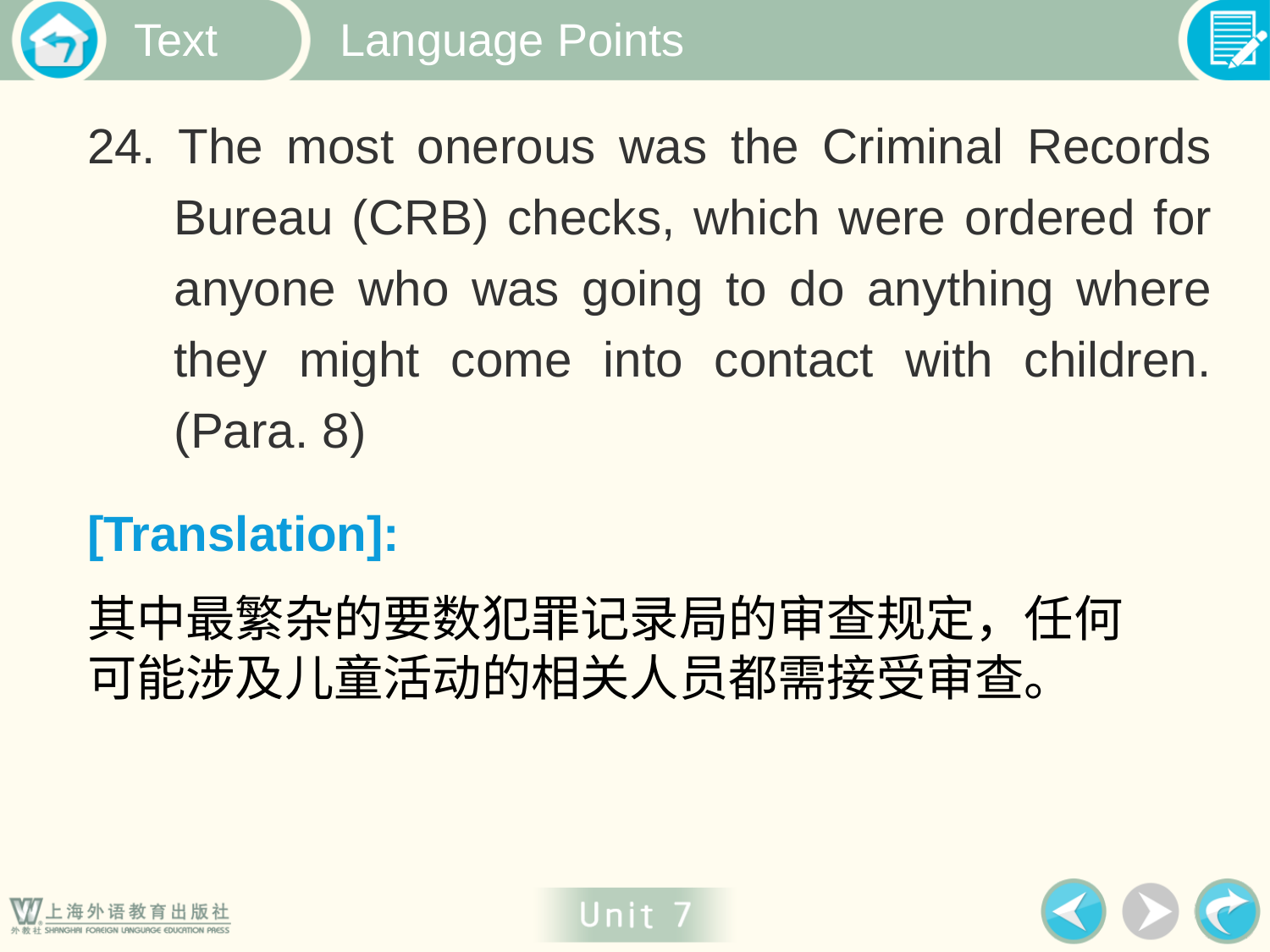

Language Points

24. The most onerous was the Criminal Records Bureau (CRB) checks, which were ordered for anyone who was going to do anything where they might come into contact with children. (Para. 8)
[Translation]:
其中最繁杂的要数犯罪记录局的审查规定，任何
可能涉及儿童活动的相关人员都需接受审查。